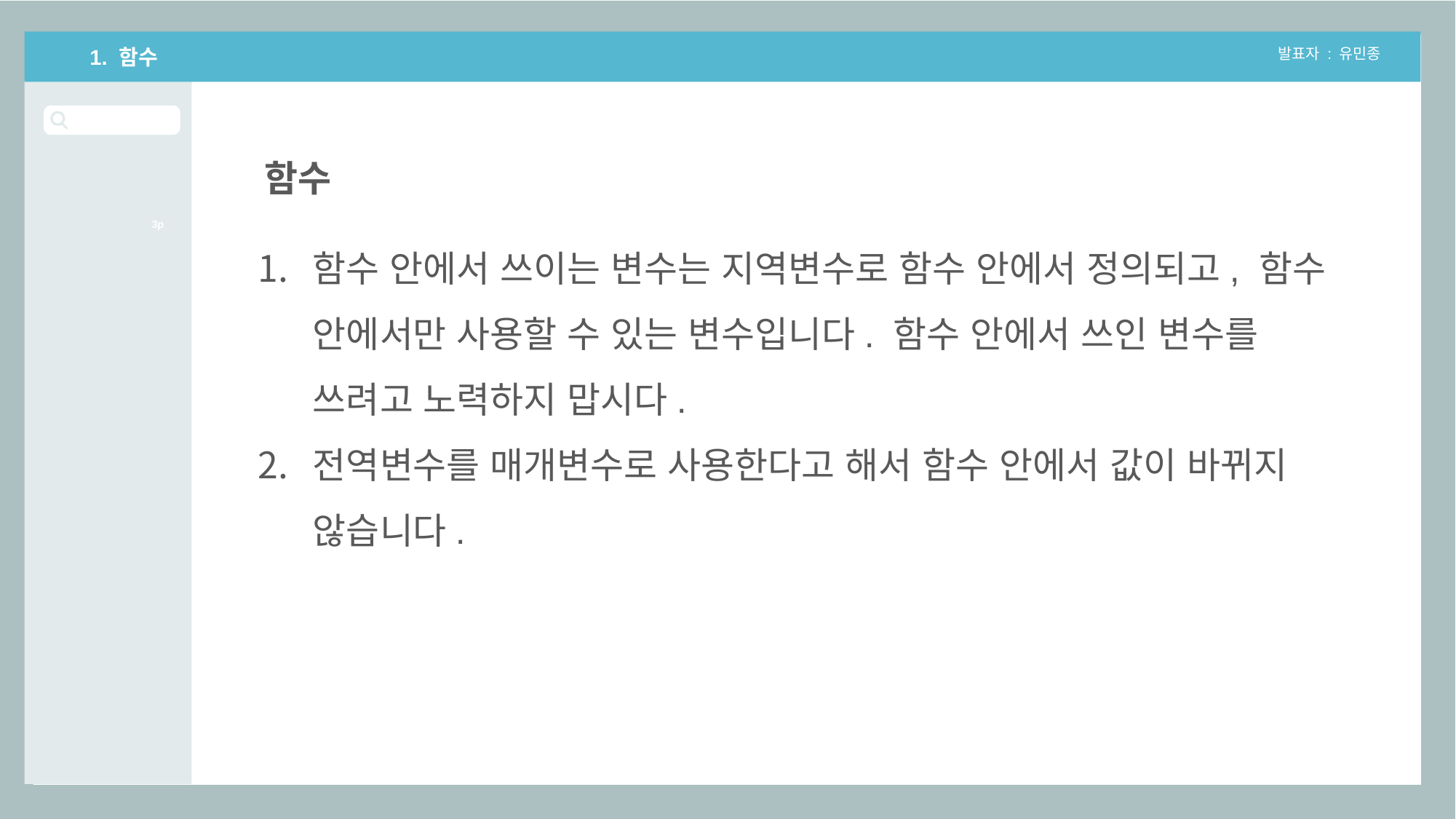

1. 함수
발표자 : 유민종

함수
3p
함수 안에서 쓰이는 변수는 지역변수로 함수 안에서 정의되고, 함수 안에서만 사용할 수 있는 변수입니다. 함수 안에서 쓰인 변수를 쓰려고 노력하지 맙시다.
전역변수를 매개변수로 사용한다고 해서 함수 안에서 값이 바뀌지 않습니다.